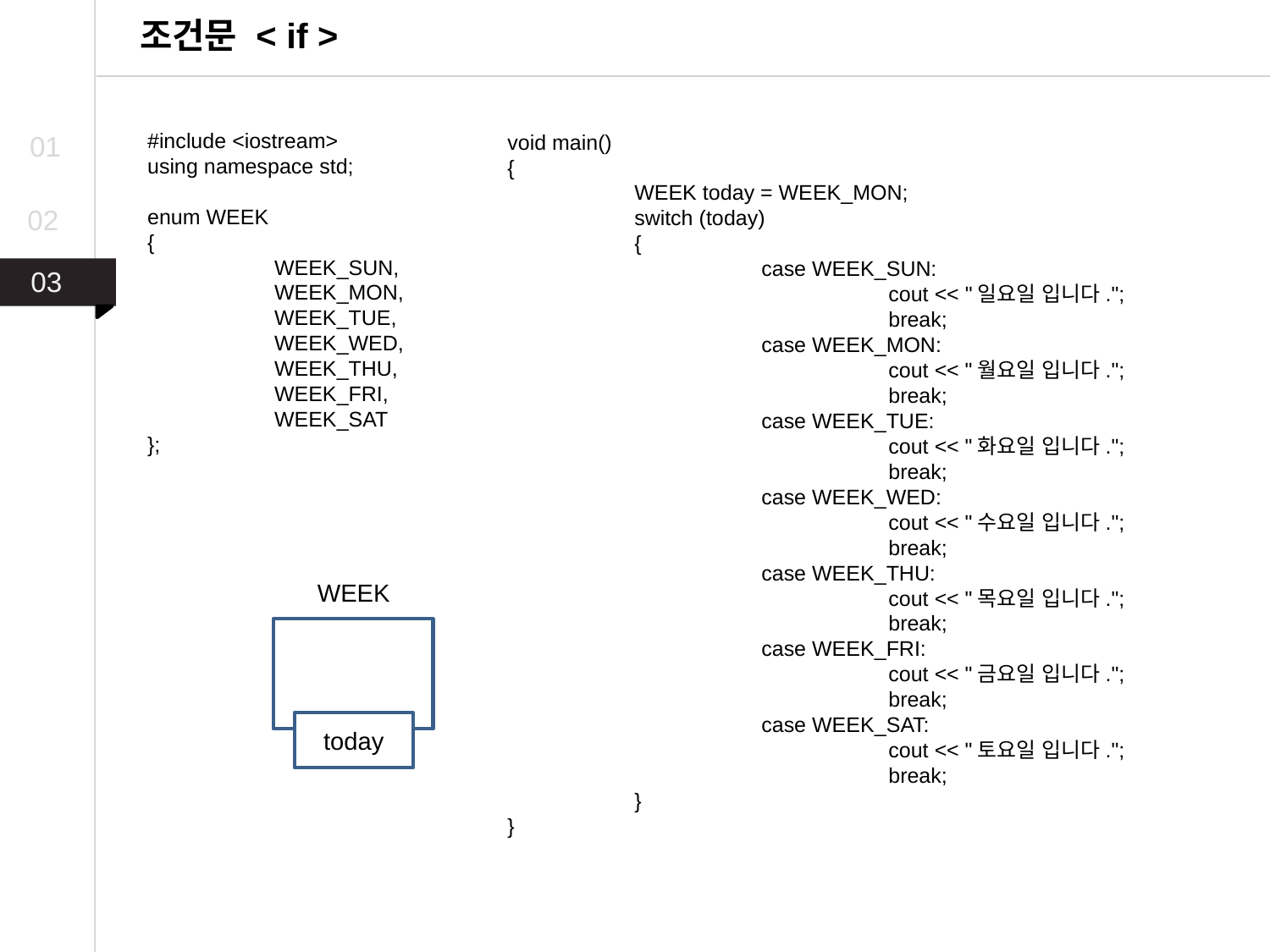

조건문 < if >
#include <iostream>
using namespace std;

enum WEEK
{
	WEEK_SUN,
	WEEK_MON,
	WEEK_TUE,
	WEEK_WED,
	WEEK_THU,
	WEEK_FRI,
	WEEK_SAT
};

01
void main()
{
	WEEK today = WEEK_MON;
	switch (today)
	{
		case WEEK_SUN:
			cout << "일요일 입니다.";
			break;
		case WEEK_MON:
			cout << "월요일 입니다.";
			break;
		case WEEK_TUE:
			cout << "화요일 입니다.";
			break;
		case WEEK_WED:
			cout << "수요일 입니다.";
			break;
		case WEEK_THU:
			cout << "목요일 입니다.";
			break;
		case WEEK_FRI:
			cout << "금요일 입니다.";
			break;
		case WEEK_SAT:
			cout << "토요일 입니다.";
			break;
	}
}
02
03

03
02

WEEK

today